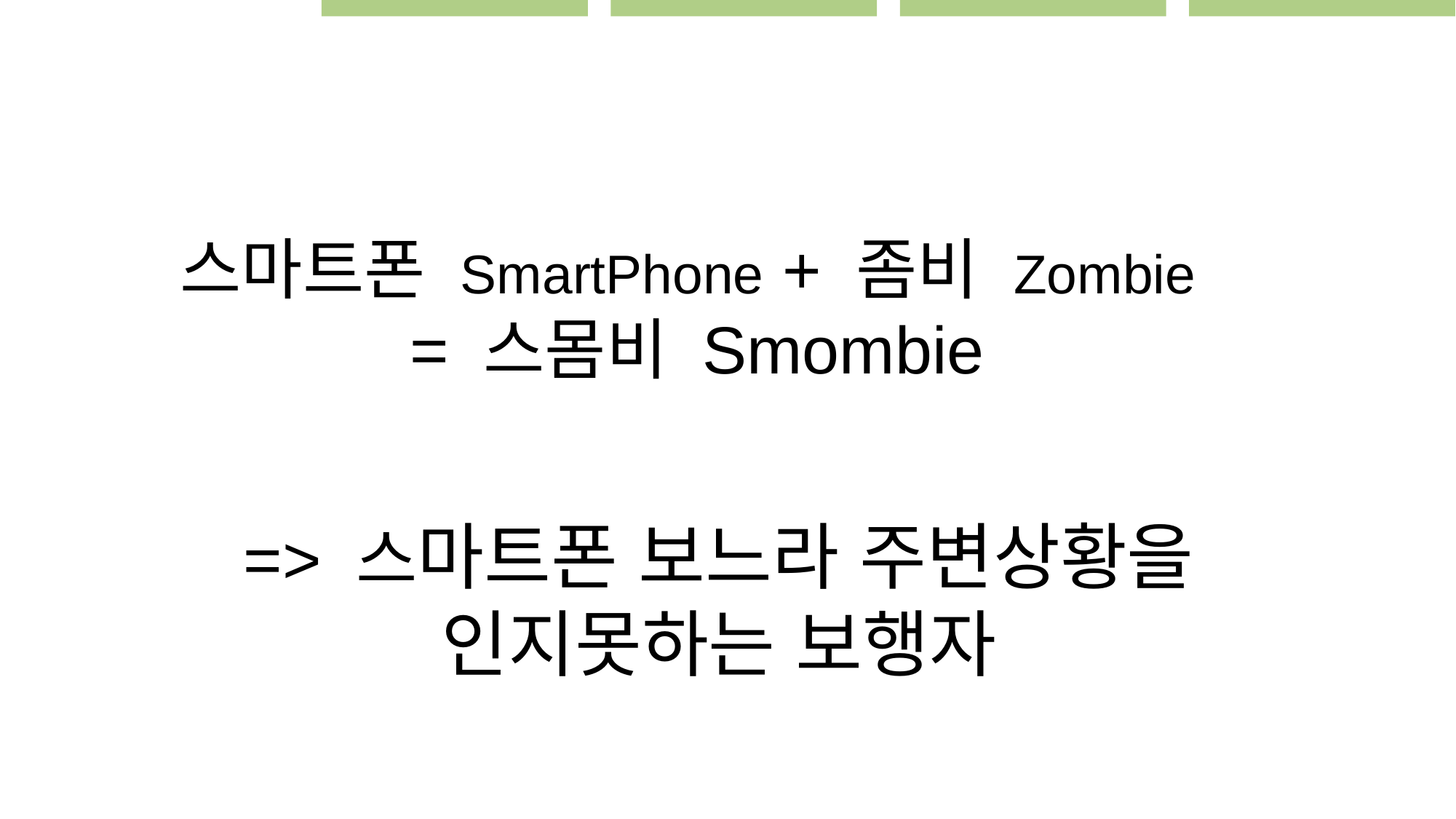

스마트폰 SmartPhone + 좀비 Zombie
= 스몸비 Smombie
=> 스마트폰 보느라 주변상황을 인지못하는 보행자